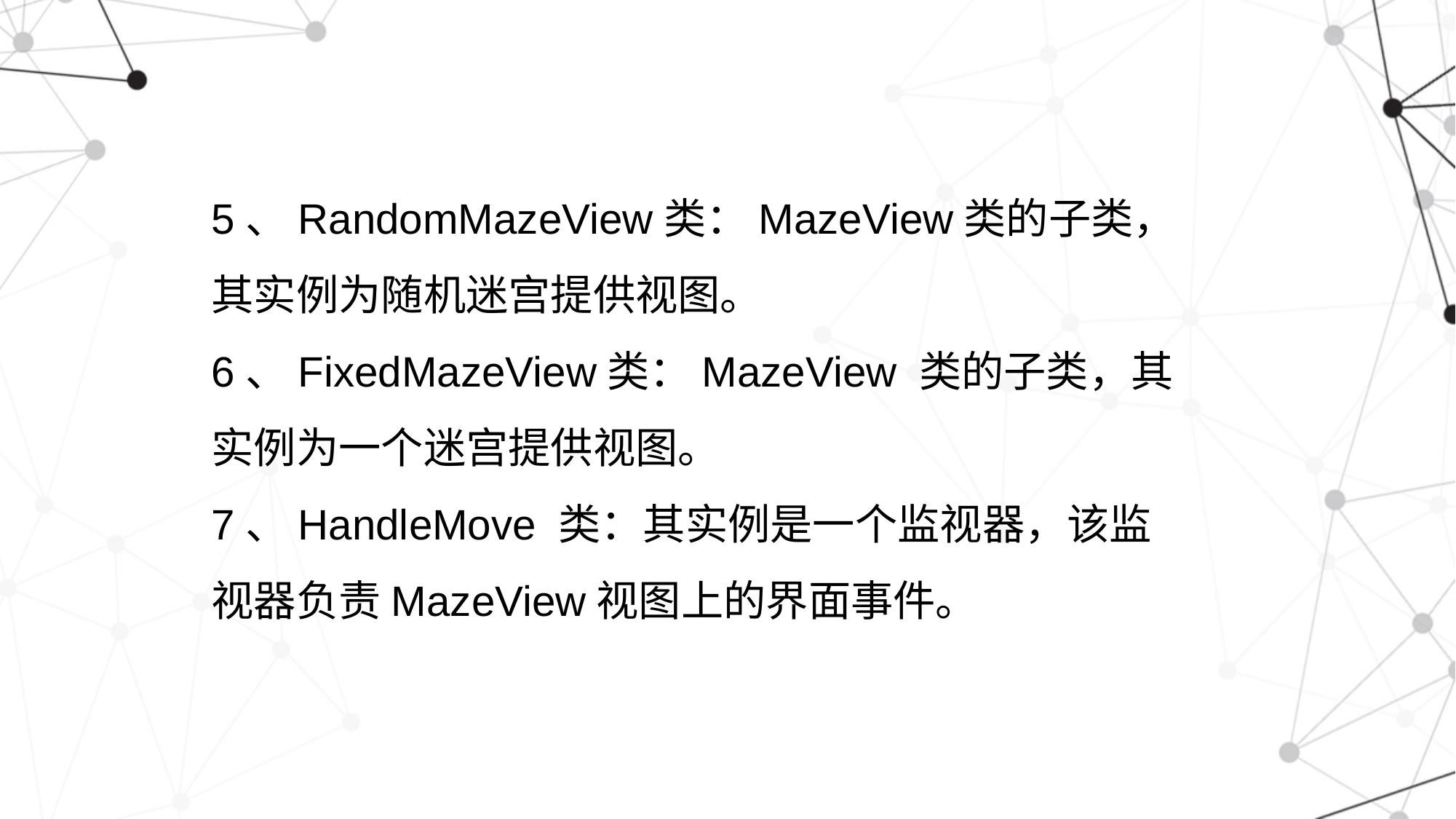

5、RandomMazeView类：MazeView类的子类，其实例为随机迷宫提供视图。
6、FixedMazeView类：MazeView 类的子类，其实例为一个迷宫提供视图。
7、HandleMove 类：其实例是一个监视器，该监视器负责MazeView视图上的界面事件。